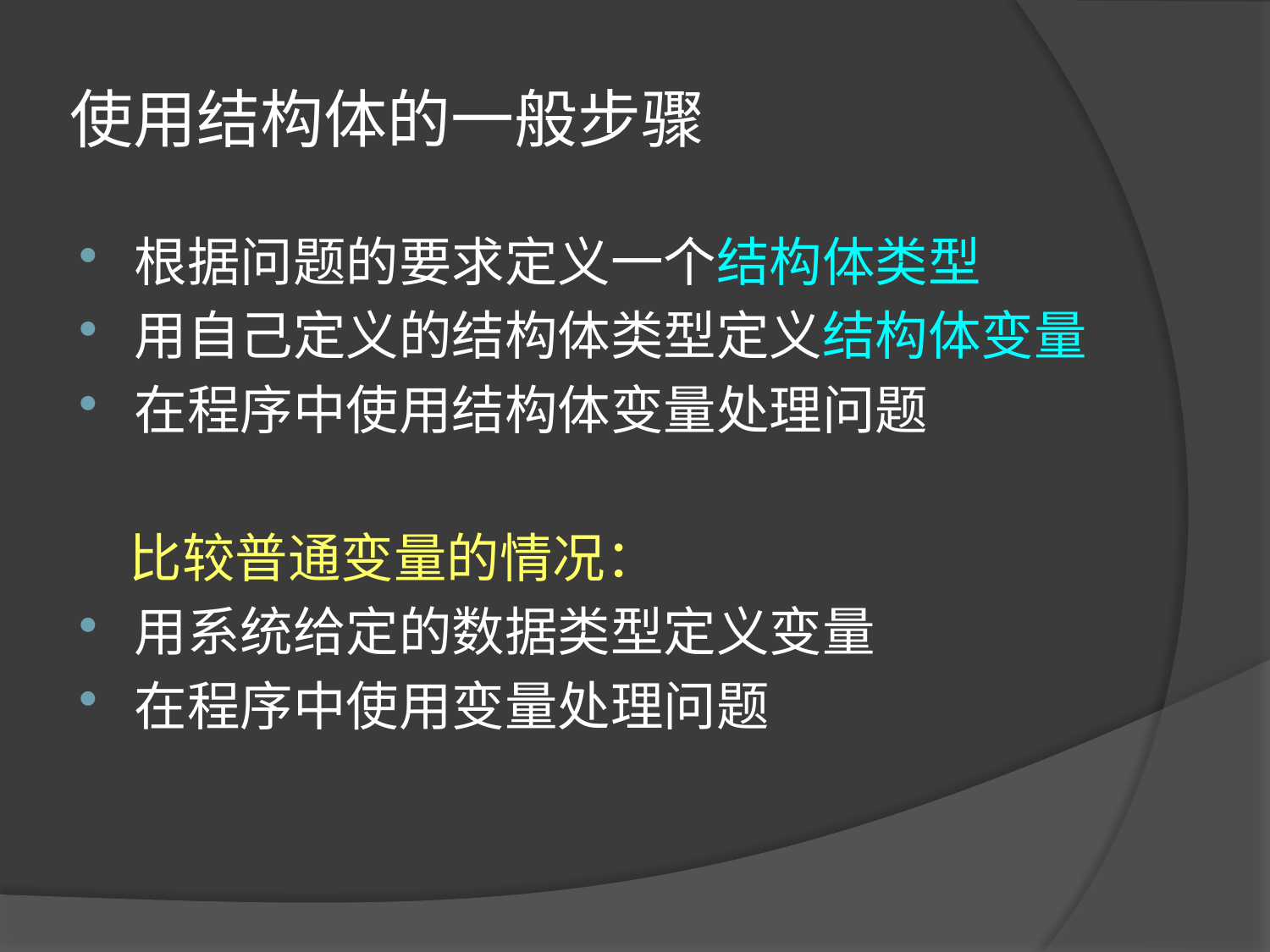

# 使用结构体的一般步骤
根据问题的要求定义一个结构体类型
用自己定义的结构体类型定义结构体变量
在程序中使用结构体变量处理问题

   比较普通变量的情况：
用系统给定的数据类型定义变量
在程序中使用变量处理问题